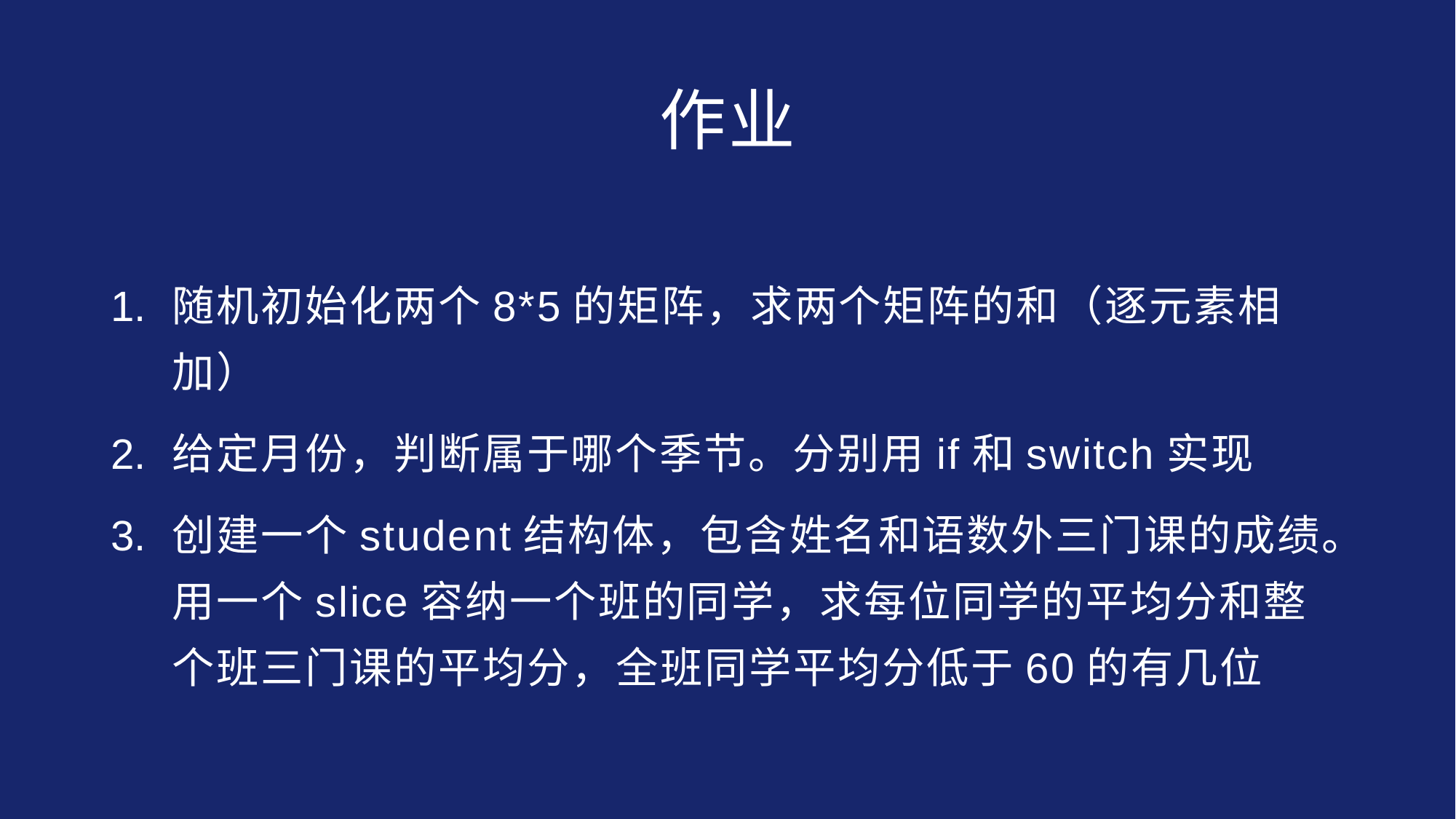

# 作业
随机初始化两个8*5的矩阵，求两个矩阵的和（逐元素相加）
给定月份，判断属于哪个季节。分别用if和switch实现
创建一个student结构体，包含姓名和语数外三门课的成绩。用一个slice容纳一个班的同学，求每位同学的平均分和整个班三门课的平均分，全班同学平均分低于60的有几位